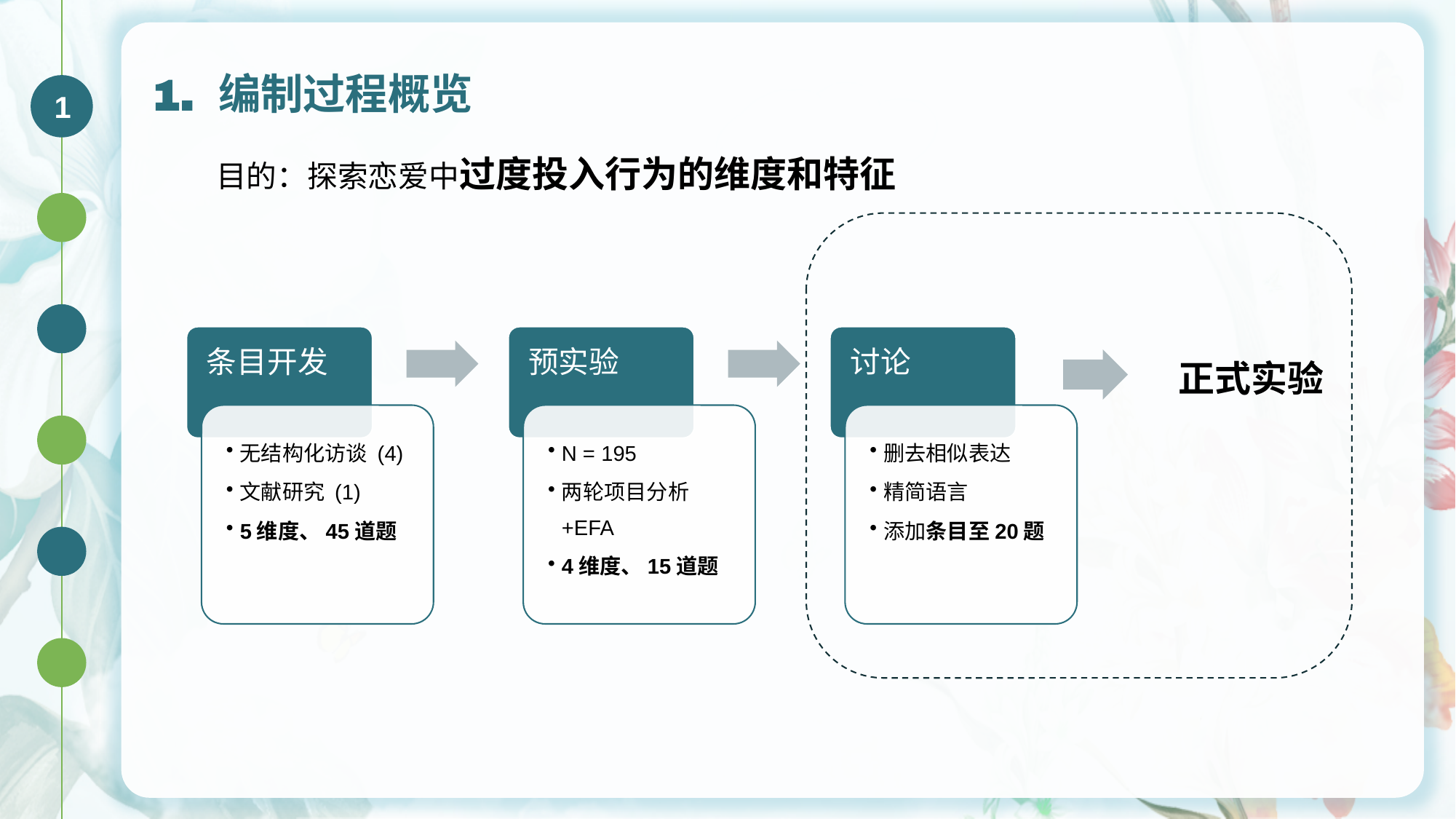

# 1. 编制过程概览
1
目的：探索恋爱中过度投入行为的维度和特征
2

条目开发
无结构化访谈 (4)
文献研究 (1)
5维度、45道题

预实验
N = 195
两轮项目分析+EFA
4维度、15道题

讨论
删去相似表达
精简语言
添加条目至20题
3

正式实验
4
5
6